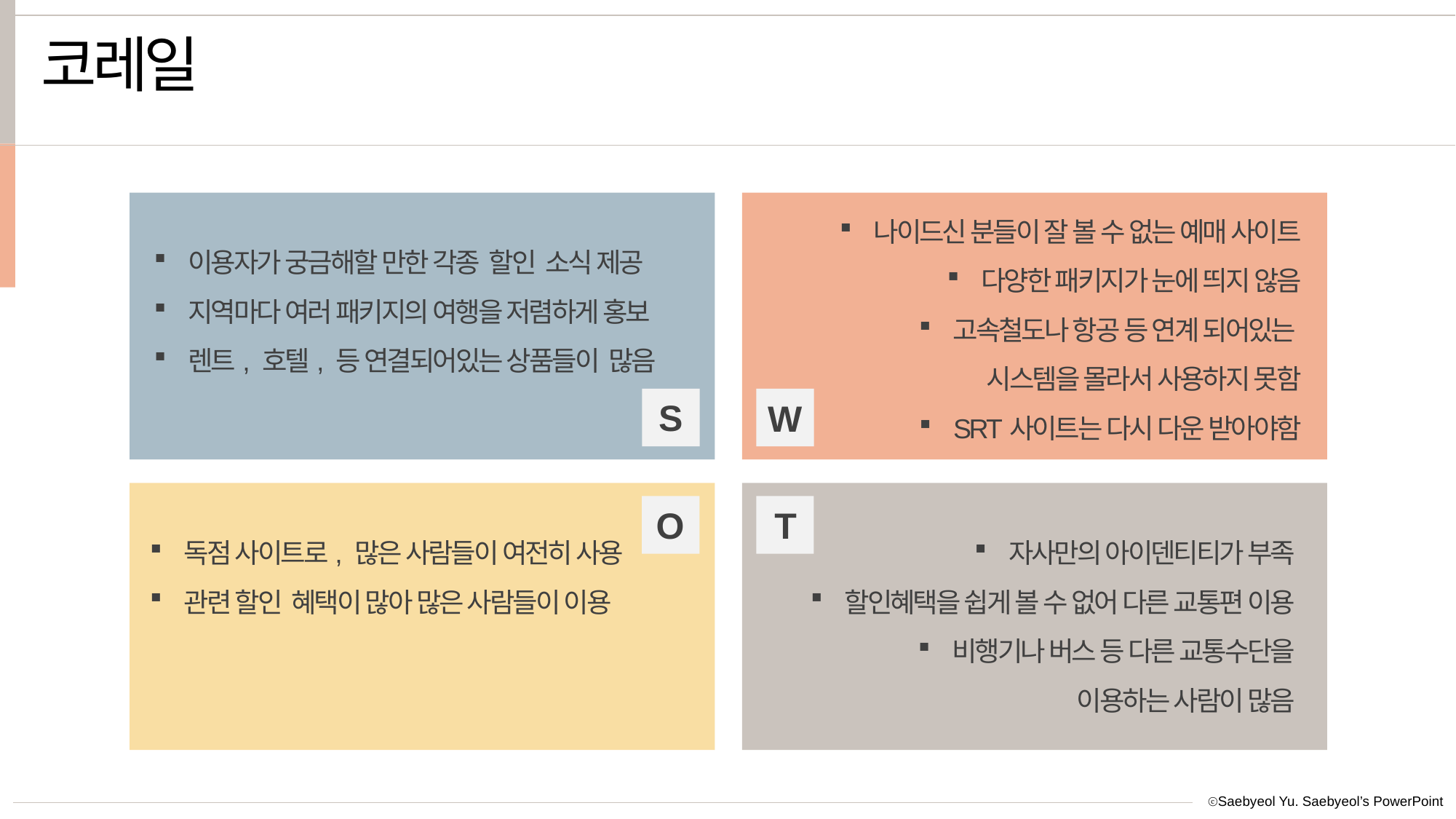

코레일

나이드신 분들이 잘 볼 수 없는 예매 사이트
다양한 패키지가 눈에 띄지 않음
고속철도나 항공 등 연계 되어있는
시스템을 몰라서 사용하지 못함
SRT사이트는 다시 다운 받아야함
이용자가 궁금해할 만한 각종  할인  소식 제공
지역마다 여러 패키지의 여행을 저렴하게 홍보
렌트, 호텔, 등 연결되어있는 상품들이  많음

S
W

T
O
독점 사이트로, 많은 사람들이 여전히 사용
관련 할인  혜택이 많아 많은 사람들이 이용
자사만의 아이덴티티가 부족
할인혜택을 쉽게 볼 수 없어 다른 교통편 이용
비행기나 버스 등 다른 교통수단을
 이용하는 사람이 많음